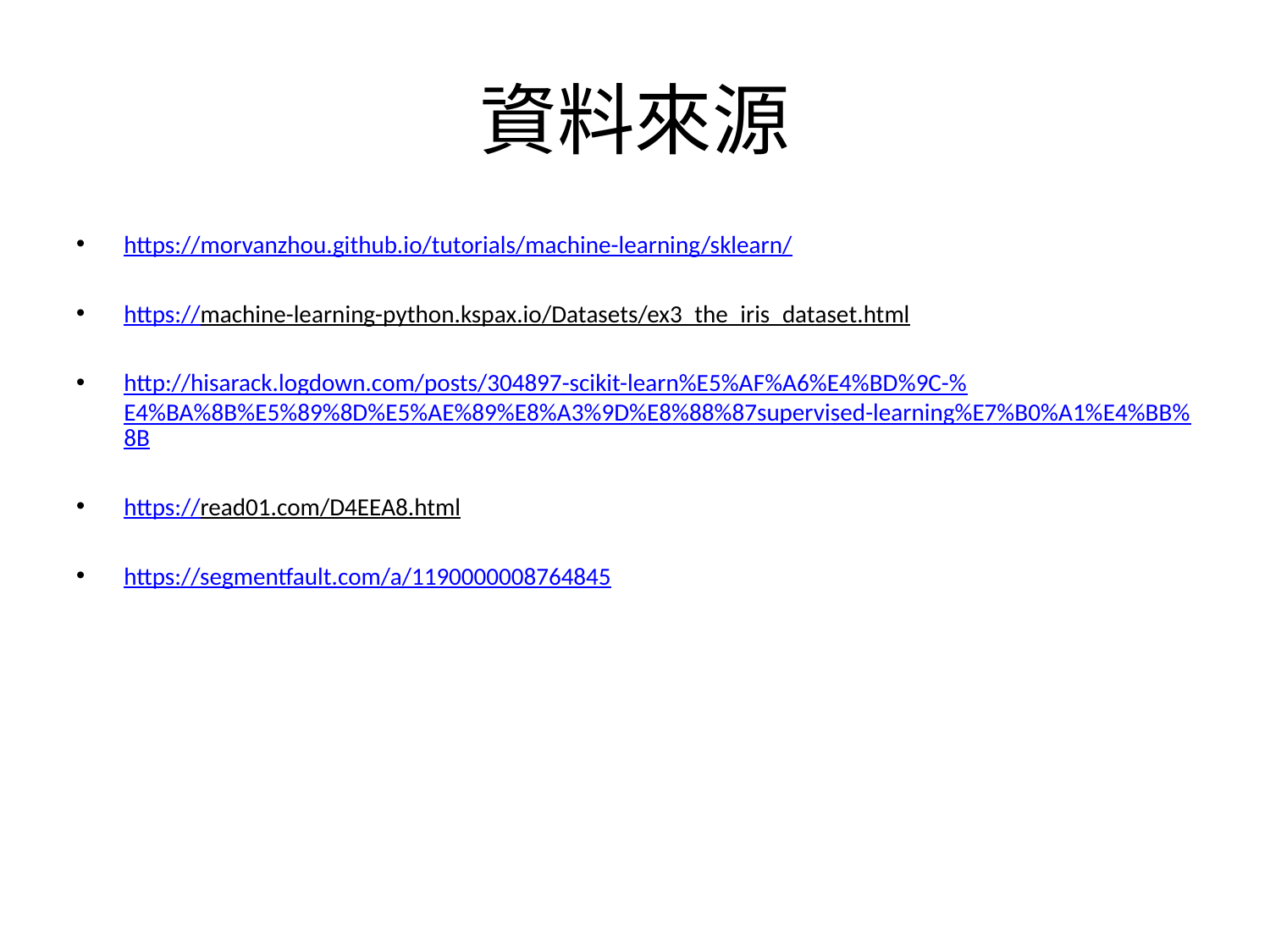

# 資料來源
https://morvanzhou.github.io/tutorials/machine-learning/sklearn/

https://machine-learning-python.kspax.io/Datasets/ex3_the_iris_dataset.html

http://hisarack.logdown.com/posts/304897-scikit-learn%E5%AF%A6%E4%BD%9C-%E4%BA%8B%E5%89%8D%E5%AE%89%E8%A3%9D%E8%88%87supervised-learning%E7%B0%A1%E4%BB%8B

https://read01.com/D4EEA8.html

https://segmentfault.com/a/1190000008764845